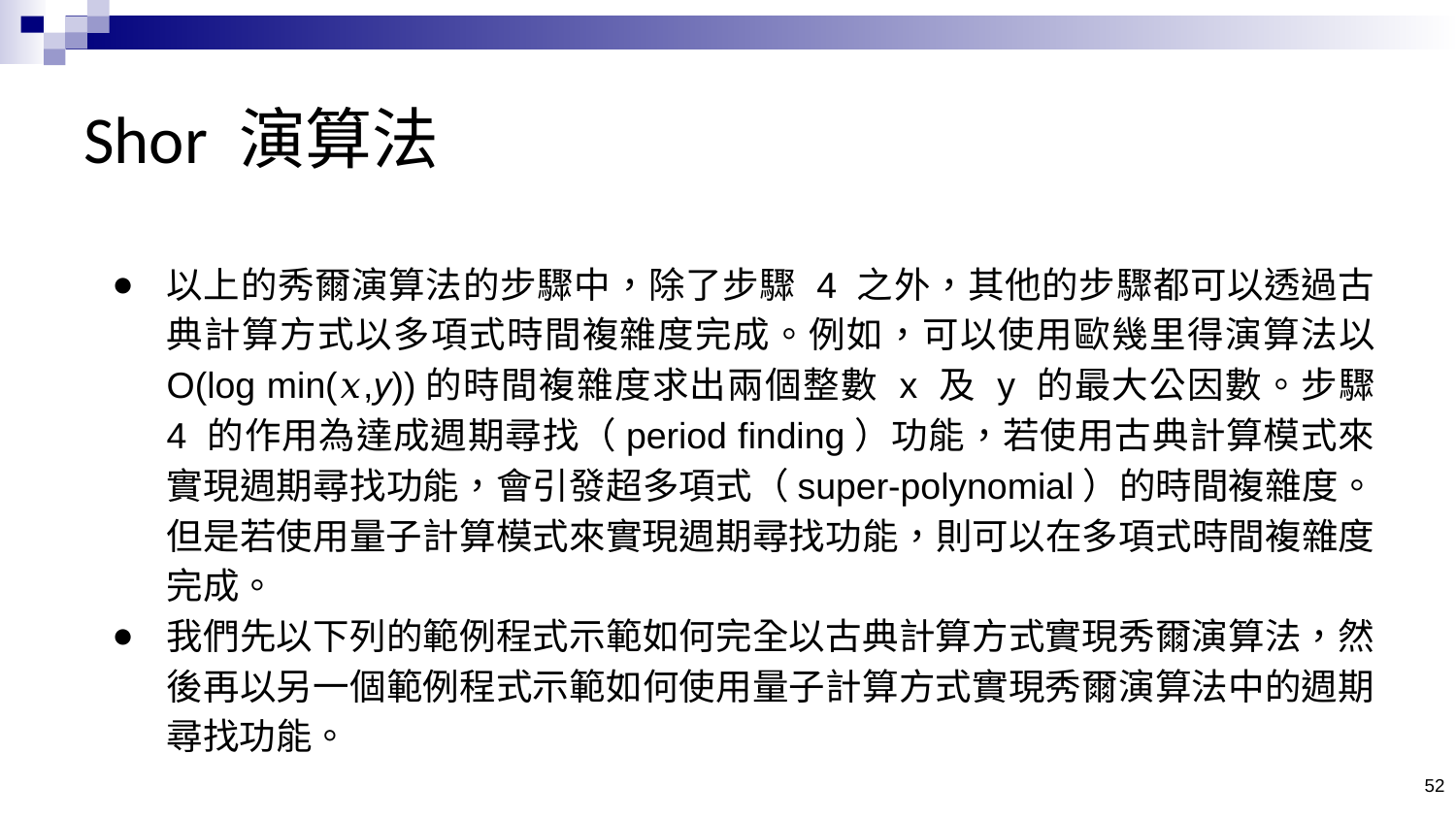

# Shor 演算法
以上的秀爾演算法的步驟中，除了步驟 4 之外，其他的步驟都可以透過古典計算方式以多項式時間複雜度完成。例如，可以使用歐幾里得演算法以 O(log min(𝑥,у))的時間複雜度求出兩個整數 x 及 y 的最大公因數。步驟 4 的作用為達成週期尋找（period finding）功能，若使用古典計算模式來實現週期尋找功能，會引發超多項式（super-polynomial）的時間複雜度。但是若使用量子計算模式來實現週期尋找功能，則可以在多項式時間複雜度完成。
我們先以下列的範例程式示範如何完全以古典計算方式實現秀爾演算法，然後再以另一個範例程式示範如何使用量子計算方式實現秀爾演算法中的週期尋找功能。
52